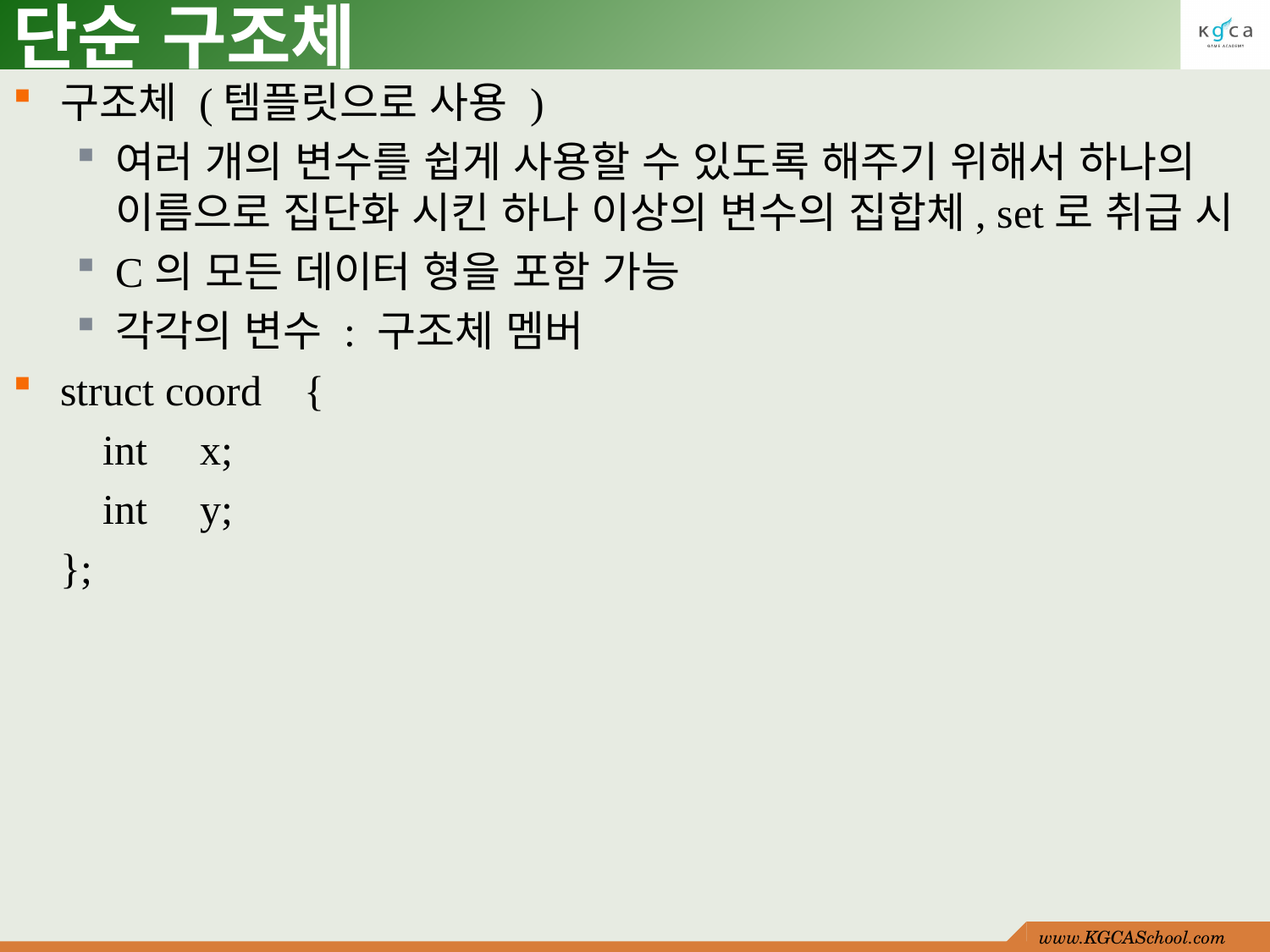

# 단순 구조체
구조체 (템플릿으로 사용 )
여러 개의 변수를 쉽게 사용할 수 있도록 해주기 위해서 하나의 이름으로 집단화 시킨 하나 이상의 변수의 집합체, set로 취급 시
C의 모든 데이터 형을 포함 가능
각각의 변수 : 구조체 멤버
struct coord    {
    int     x;
    int     y;
};